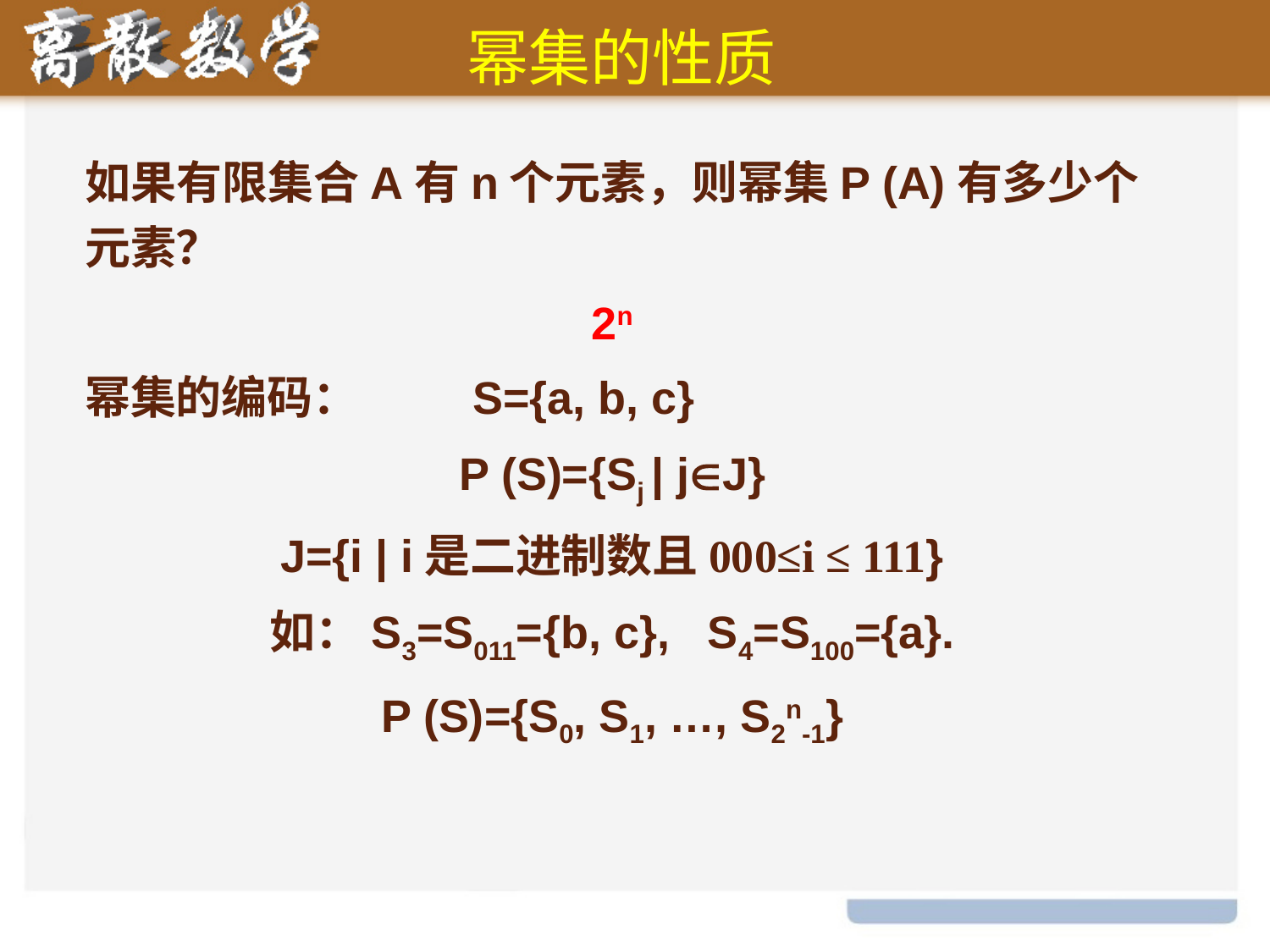

幂集的性质
如果有限集合A有n个元素，则幂集P (A)有多少个元素？
2n
幂集的编码：          S={a, b, c}
P (S)={Sj | j∈J}
J={i | i是二进制数且000≤i ≤ 111}
如：S3=S011={b, c},   S4=S100={a}.
P (S)={S0, S1, …, S2n-1}